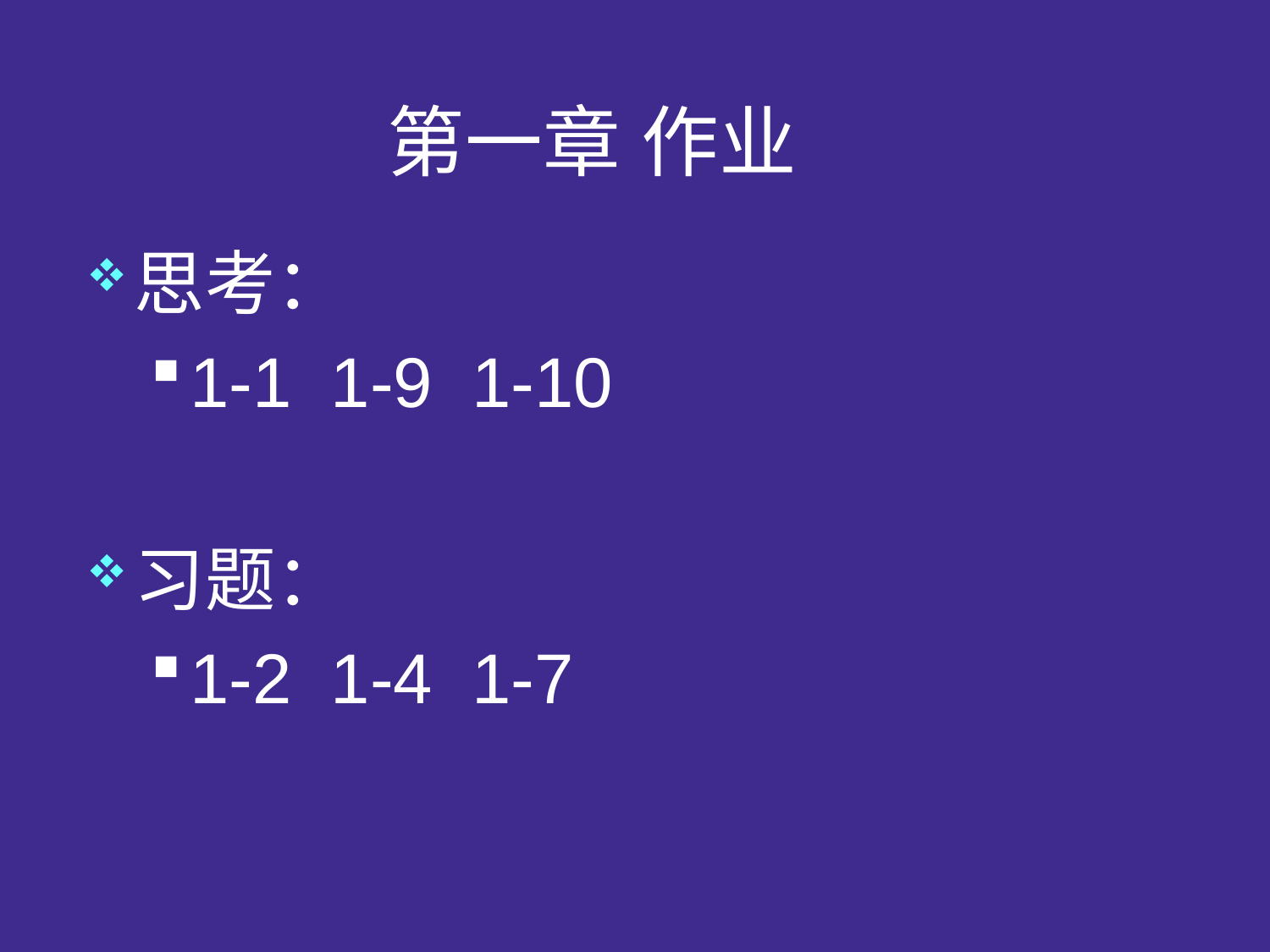

# 第一章	作业
思考：
1-1  1-9  1-10

习题：
1-2  1-4  1-7